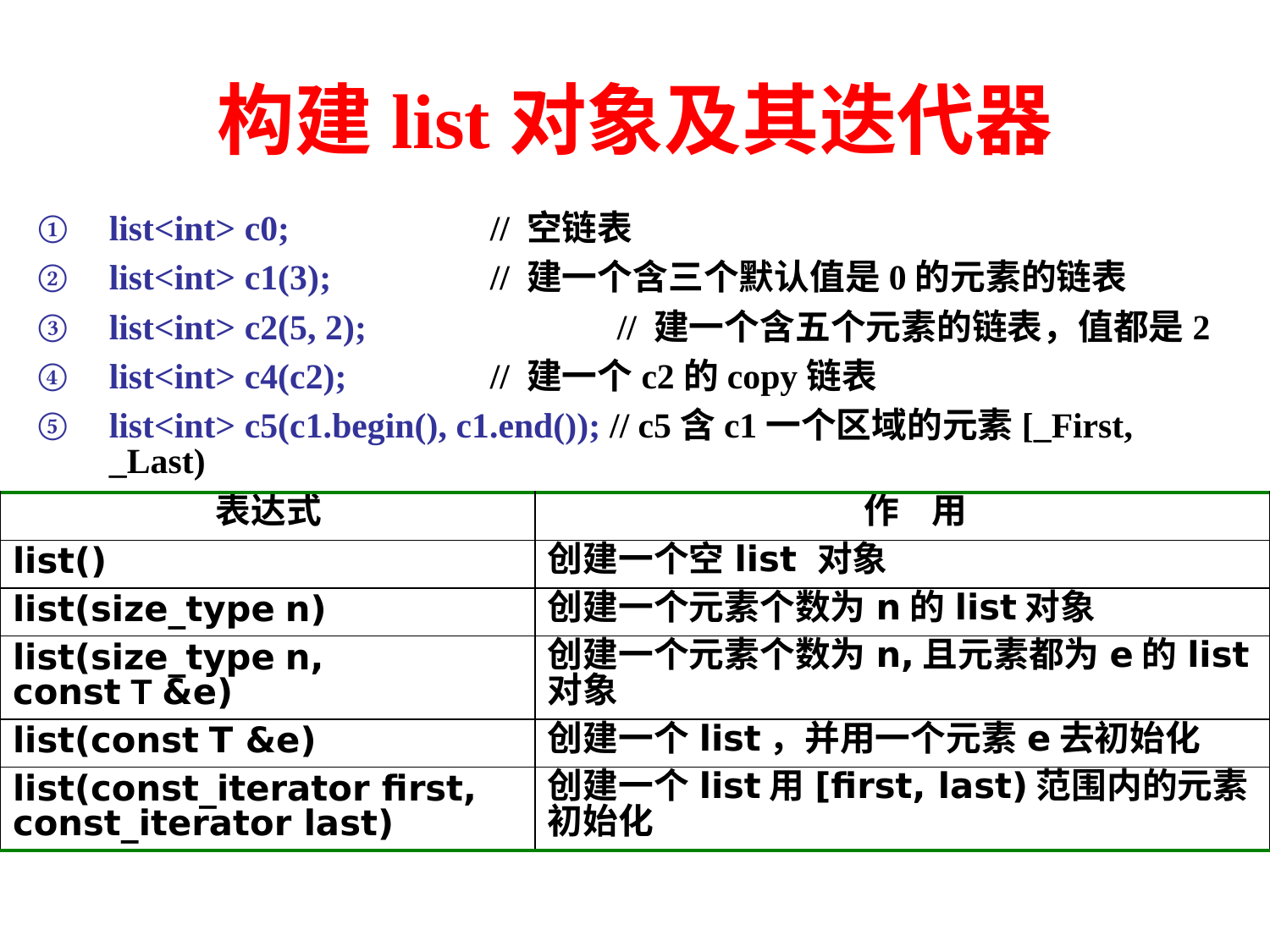

# 构建list对象及其迭代器
list<int> c0; 		// 空链表
list<int> c1(3); 		// 建一个含三个默认值是0的元素的链表
list<int> c2(5, 2);		// 建一个含五个元素的链表，值都是2
list<int> c4(c2); 		// 建一个c2的copy链表
list<int> c5(c1.begin(), c1.end()); // c5含c1一个区域的元素[_First, _Last)

| 表达式 | 作 用 |
| --- | --- |
| list() | 创建一个空list 对象 |
| list(size\_type n) | 创建一个元素个数为n的list对象 |
| list(size\_type n, const T &e) | 创建一个元素个数为n,且元素都为e的list对象 |
| list(const T &e) | 创建一个list，并用一个元素e去初始化 |
| list(const\_iterator first, const\_iterator last) | 创建一个list用[first, last)范围内的元素初始化 |